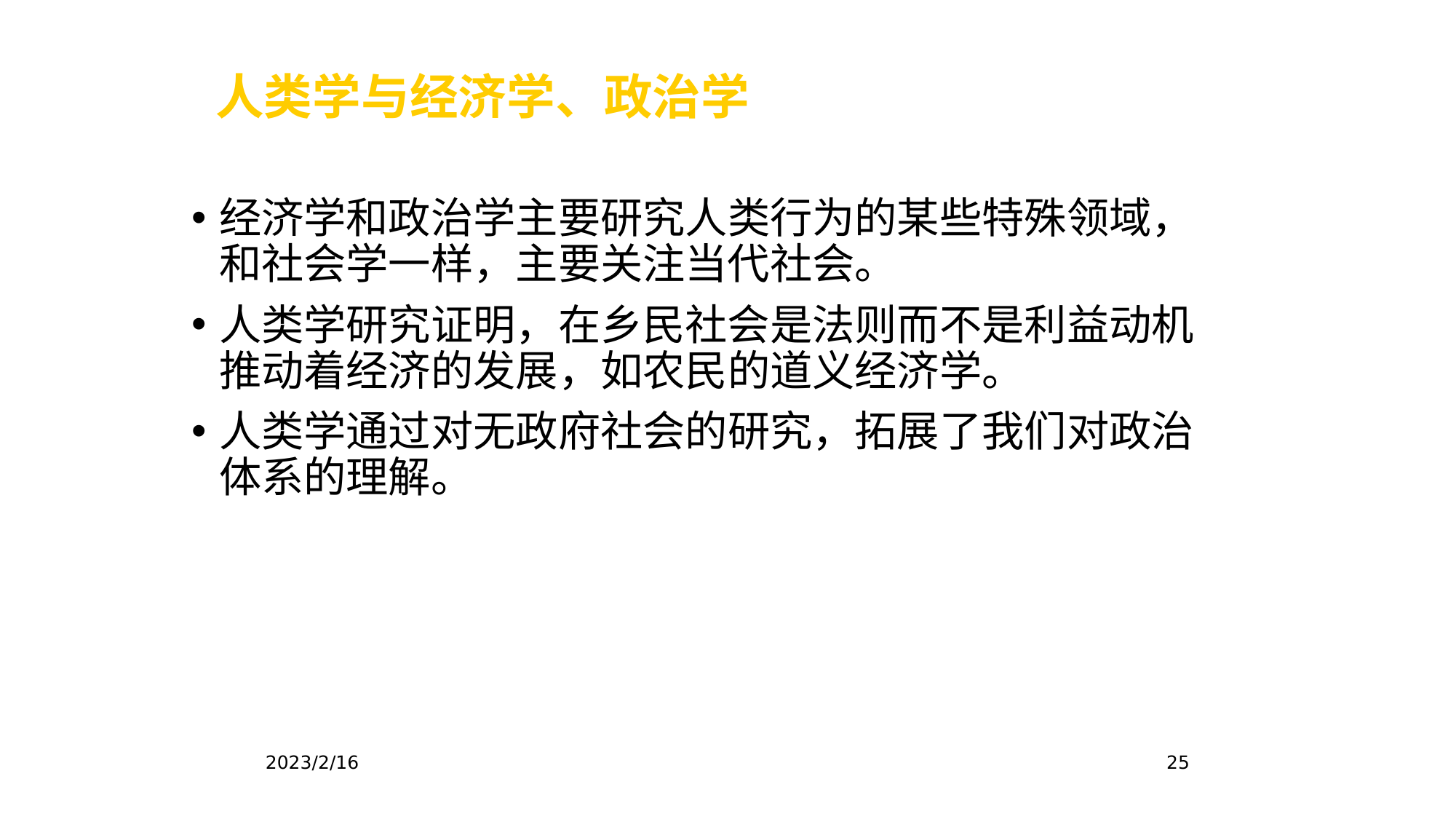

人类学与经济学、政治学
经济学和政治学主要研究人类行为的某些特殊领域，和社会学一样，主要关注当代社会。
人类学研究证明，在乡民社会是法则而不是利益动机推动着经济的发展，如农民的道义经济学。
人类学通过对无政府社会的研究，拓展了我们对政治体系的理解。
2023/2/16
25